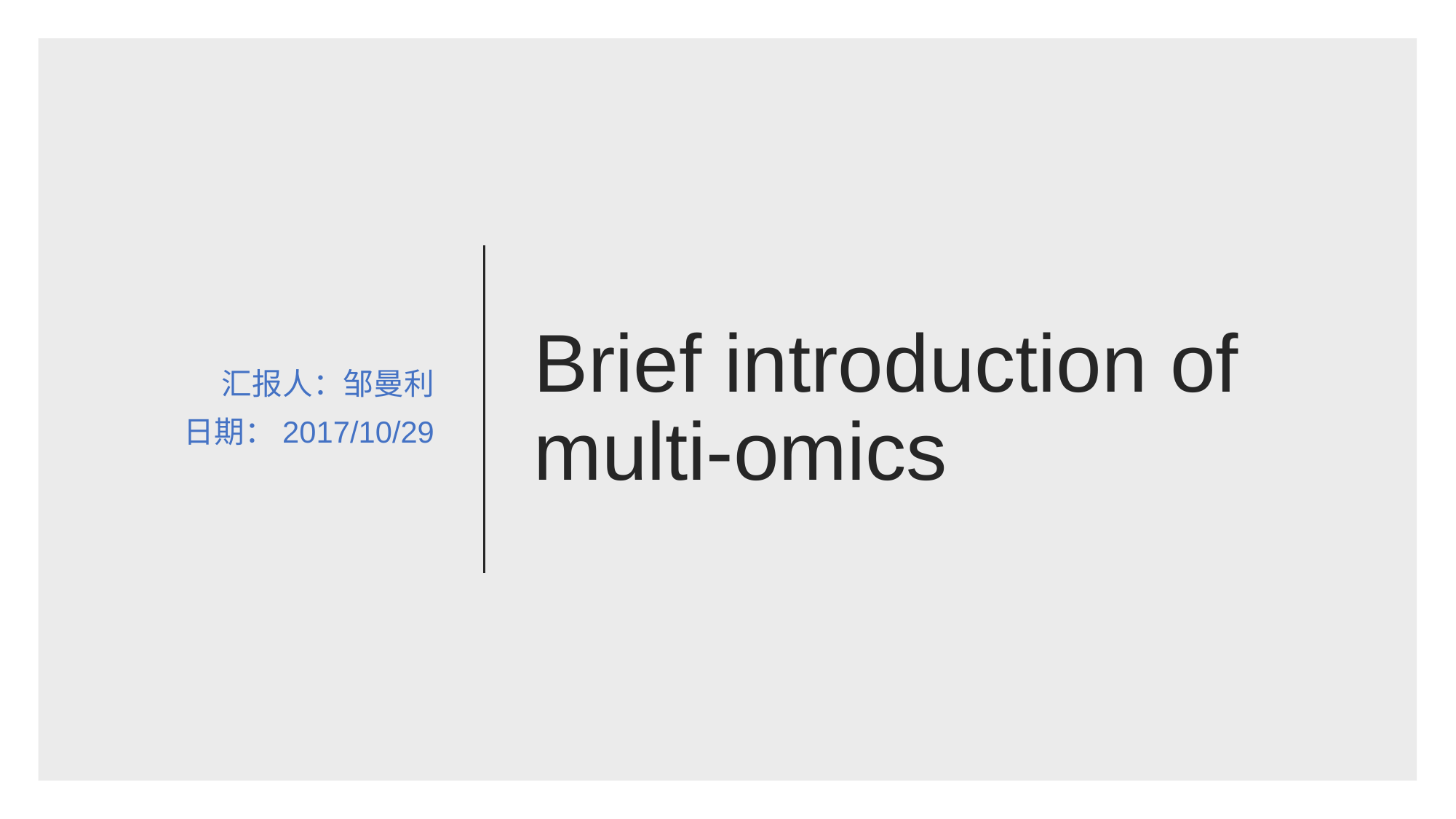

汇报人：邹曼利
日期：2017/10/29
# Brief introduction of multi-omics